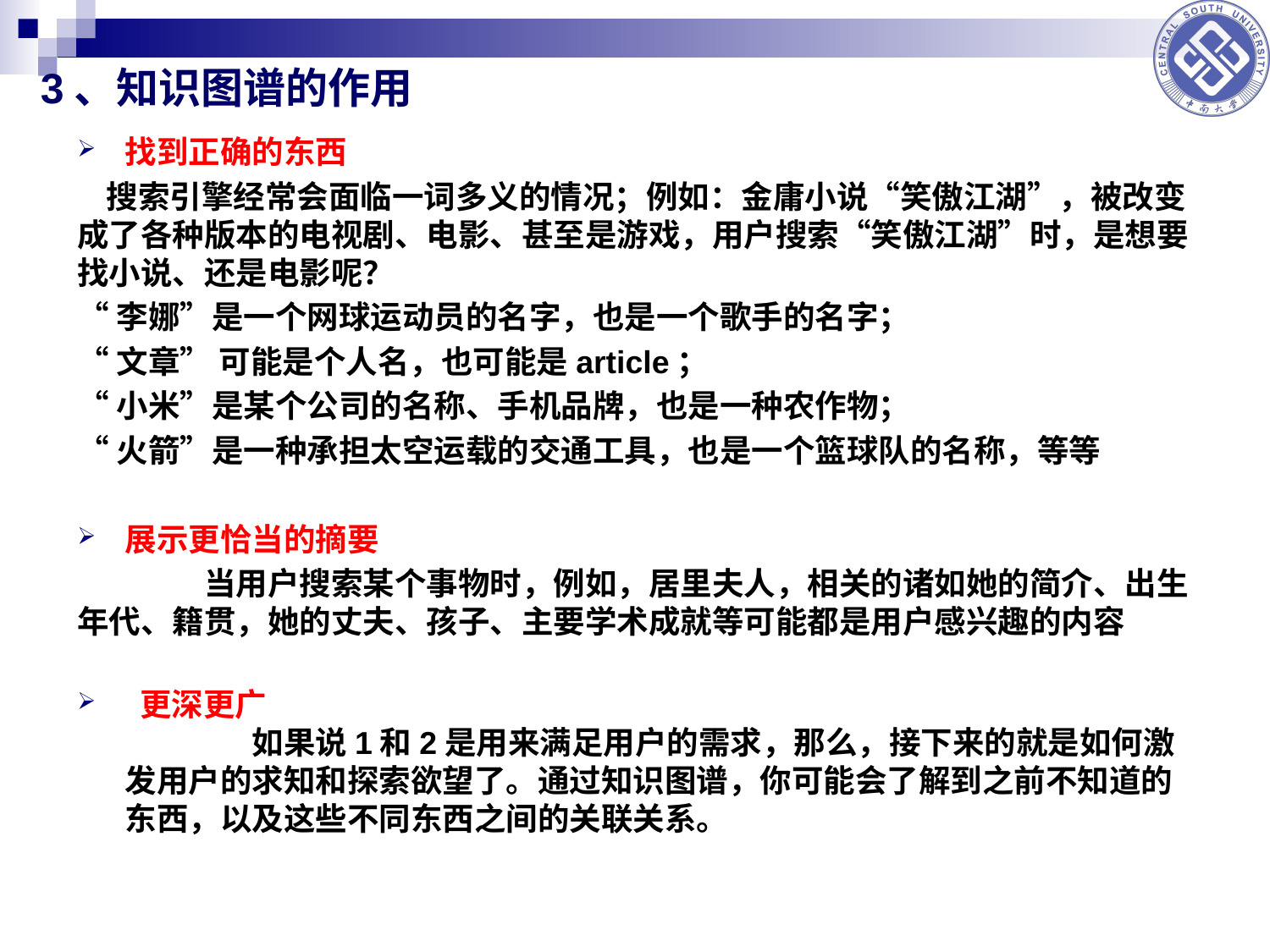

3、知识图谱的作用
找到正确的东西
   搜索引擎经常会面临一词多义的情况；例如：金庸小说“笑傲江湖”，被改变成了各种版本的电视剧、电影、甚至是游戏，用户搜索“笑傲江湖”时，是想要找小说、还是电影呢？
“李娜”是一个网球运动员的名字，也是一个歌手的名字；
“文章” 可能是个人名，也可能是article；
“小米”是某个公司的名称、手机品牌，也是一种农作物；
“火箭”是一种承担太空运载的交通工具，也是一个篮球队的名称，等等

展示更恰当的摘要
	当用户搜索某个事物时，例如，居里夫人，相关的诸如她的简介、出生年代、籍贯，她的丈夫、孩子、主要学术成就等可能都是用户感兴趣的内容
 更深更广
	如果说1和2是用来满足用户的需求，那么，接下来的就是如何激发用户的求知和探索欲望了。通过知识图谱，你可能会了解到之前不知道的东西，以及这些不同东西之间的关联关系。